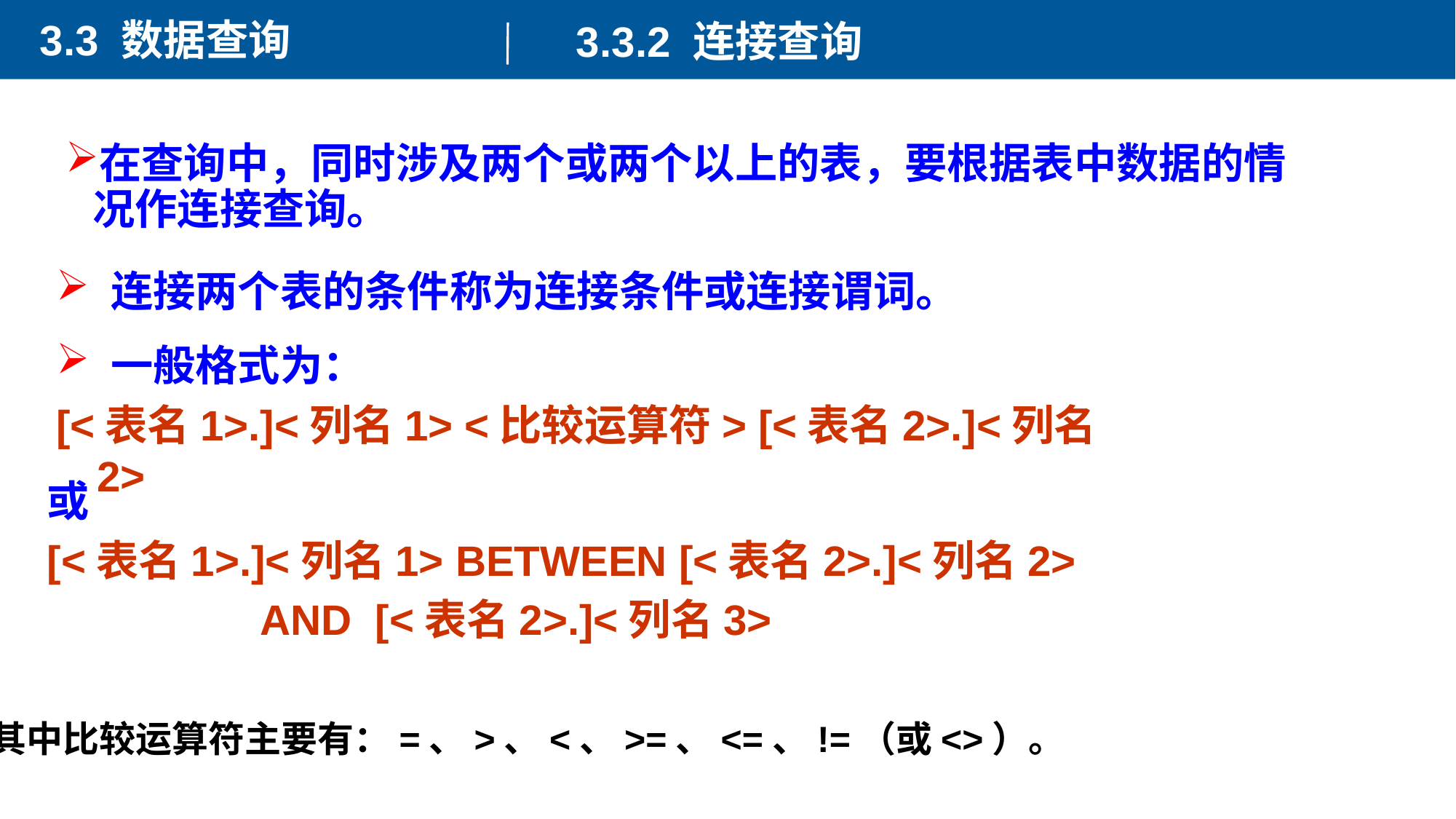

3.3 数据查询
3.3.2 连接查询
在查询中，同时涉及两个或两个以上的表，要根据表中数据的情况作连接查询。
连接两个表的条件称为连接条件或连接谓词。
一般格式为：
[<表名1>.]<列名1> <比较运算符> [<表名2>.]<列名2>
或
[<表名1>.]<列名1> BETWEEN [<表名2>.]<列名2>
                  AND  [<表名2>.]<列名3>
其中比较运算符主要有：=、>、<、>=、<=、!=（或<>）。